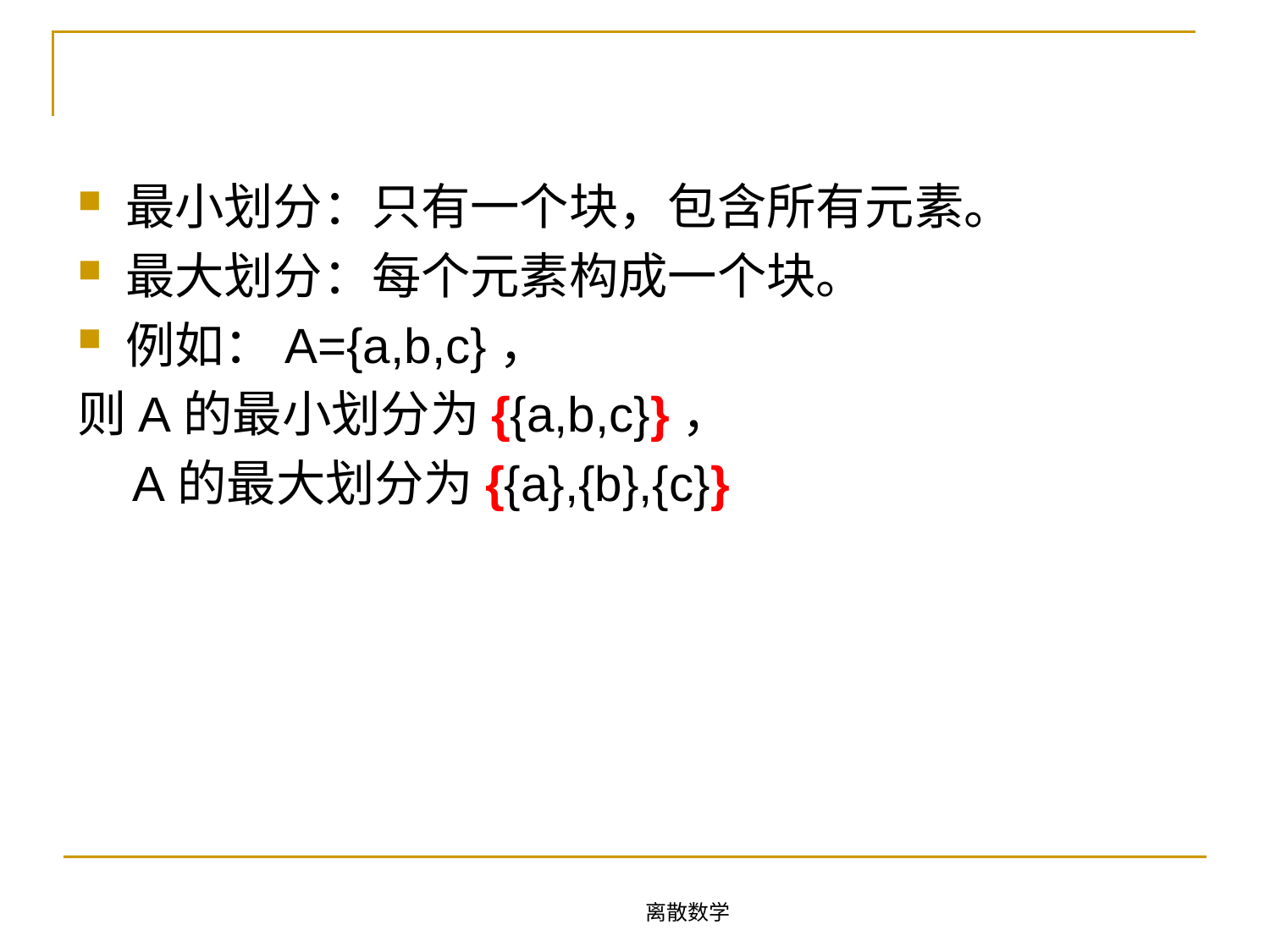

最小划分：只有一个块，包含所有元素。
最大划分：每个元素构成一个块。
例如：A={a,b,c}，
则A的最小划分为{{a,b,c}}，
    A的最大划分为{{a},{b},{c}}

离散数学
29